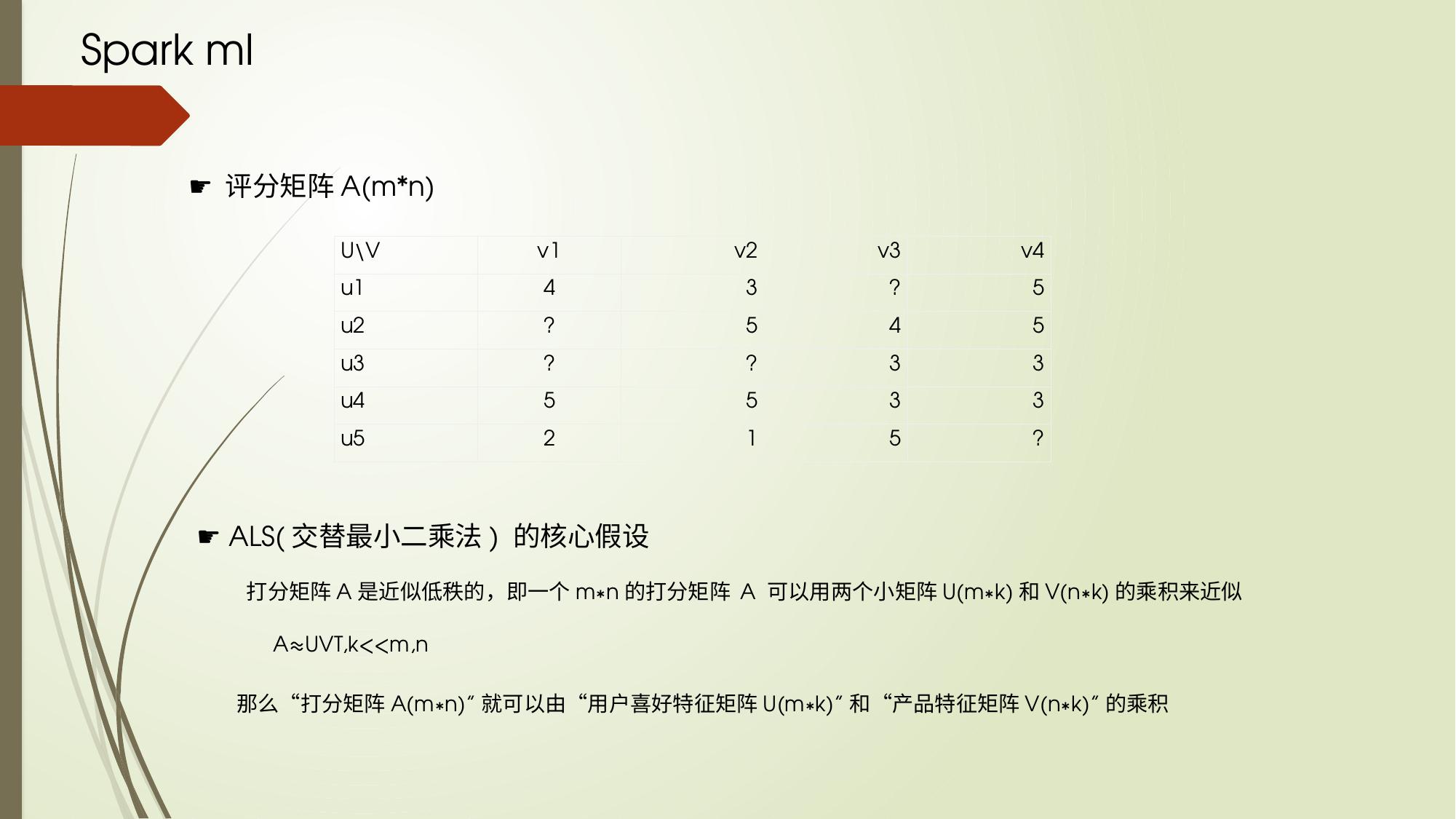

Spark ml
☛ 评分矩阵A(m*n)
| U\V | v1 | v2 | v3 | v4 |
| --- | --- | --- | --- | --- |
| u1 | 4 | 3 | ? | 5 |
| u2 | ? | 5 | 4 | 5 |
| u3 | ? | ? | 3 | 3 |
| u4 | 5 | 5 | 3 | 3 |
| u5 | 2 | 1 | 5 | ? |
☛ ALS(交替最小二乘法) 的核心假设
打分矩阵A是近似低秩的，即一个m∗n的打分矩阵 A 可以用两个小矩阵U(m∗k)和V(n∗k)的乘积来近似
A≈UVT,k<<m,n
那么“打分矩阵A(m∗n)”就可以由“用户喜好特征矩阵U(m∗k)”和“产品特征矩阵V(n∗k)”的乘积